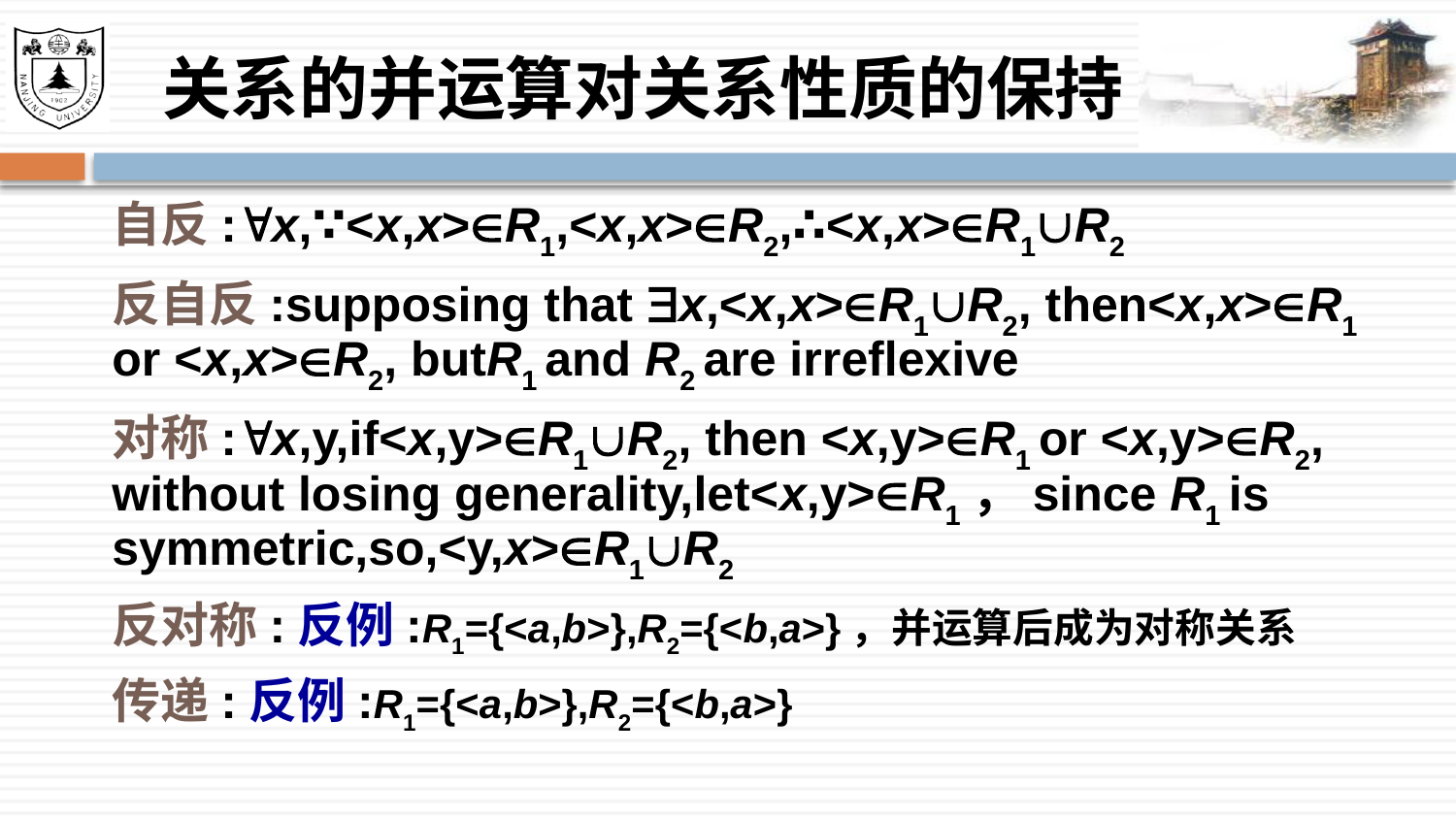

# 关系的并运算对关系性质的保持
自反:∀x,∵<x,x>∈R1,<x,x>∈R2,∴<x,x>∈R1∪R2
反自反:supposing that ∃x,<x,x>∈R1∪R2, then<x,x>∈R1 or <x,x>∈R2, butR1 and R2 are irreflexive
对称:∀x,y,if<x,y>∈R1∪R2, then <x,y>∈R1 or <x,y>∈R2, without losing generality,let<x,y>∈R1，since R1 is symmetric,so,<y,x>∈R1∪R2
反对称:反例:R1={<a,b>},R2={<b,a>}，并运算后成为对称关系
传递:反例:R1={<a,b>},R2={<b,a>}